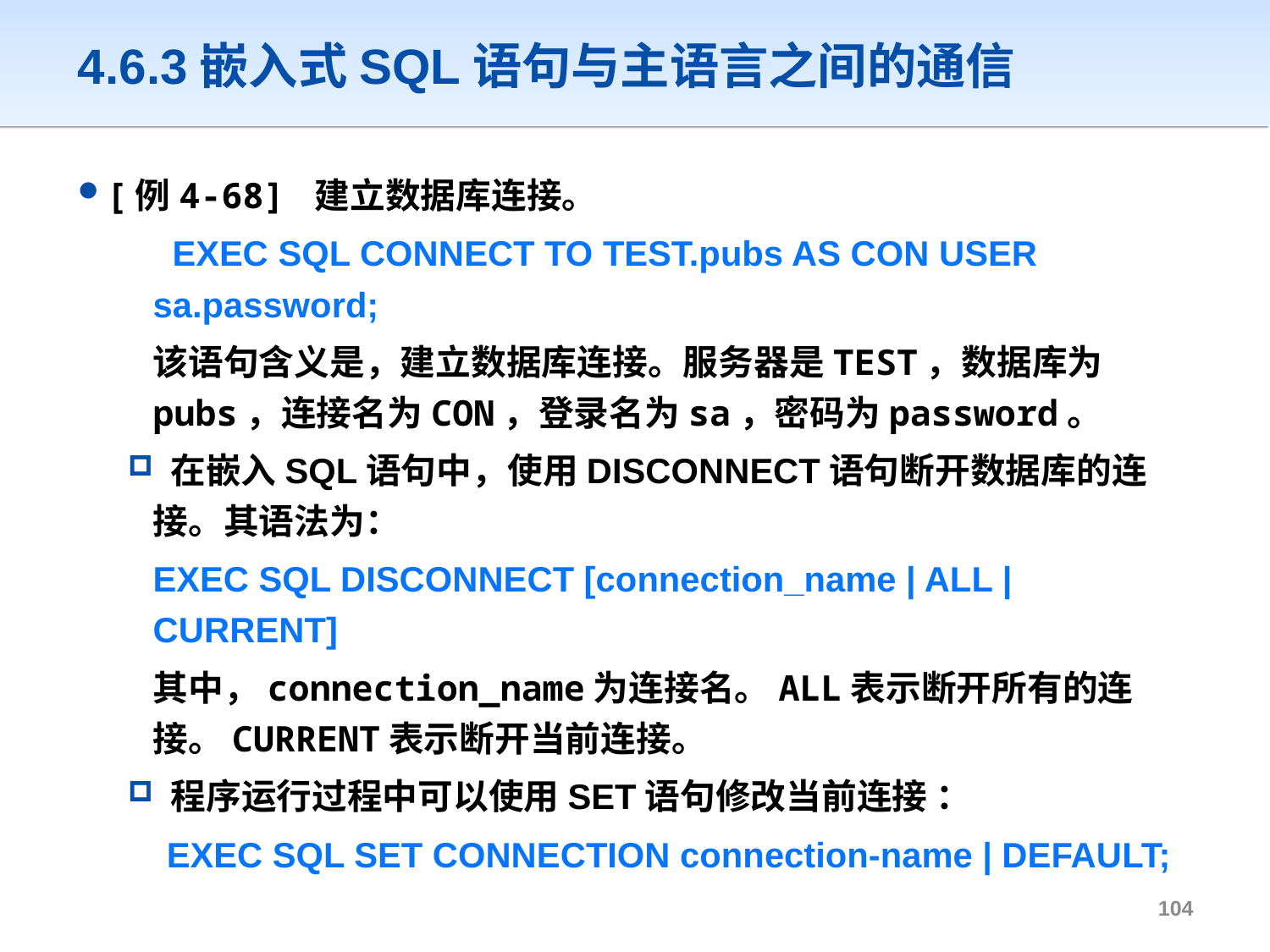

# 4.6.3嵌入式SQL语句与主语言之间的通信
[例4-68] 建立数据库连接。
	  EXEC SQL CONNECT TO TEST.pubs AS CON USER sa.password;
	该语句含义是，建立数据库连接。服务器是TEST，数据库为pubs，连接名为CON，登录名为sa，密码为password。
 在嵌入SQL语句中，使用DISCONNECT语句断开数据库的连接。其语法为：
  	EXEC SQL DISCONNECT [connection_name | ALL | CURRENT]
	其中，connection_name为连接名。ALL表示断开所有的连接。CURRENT表示断开当前连接。
 程序运行过程中可以使用SET语句修改当前连接 ：
    EXEC SQL SET CONNECTION connection-name | DEFAULT;

104